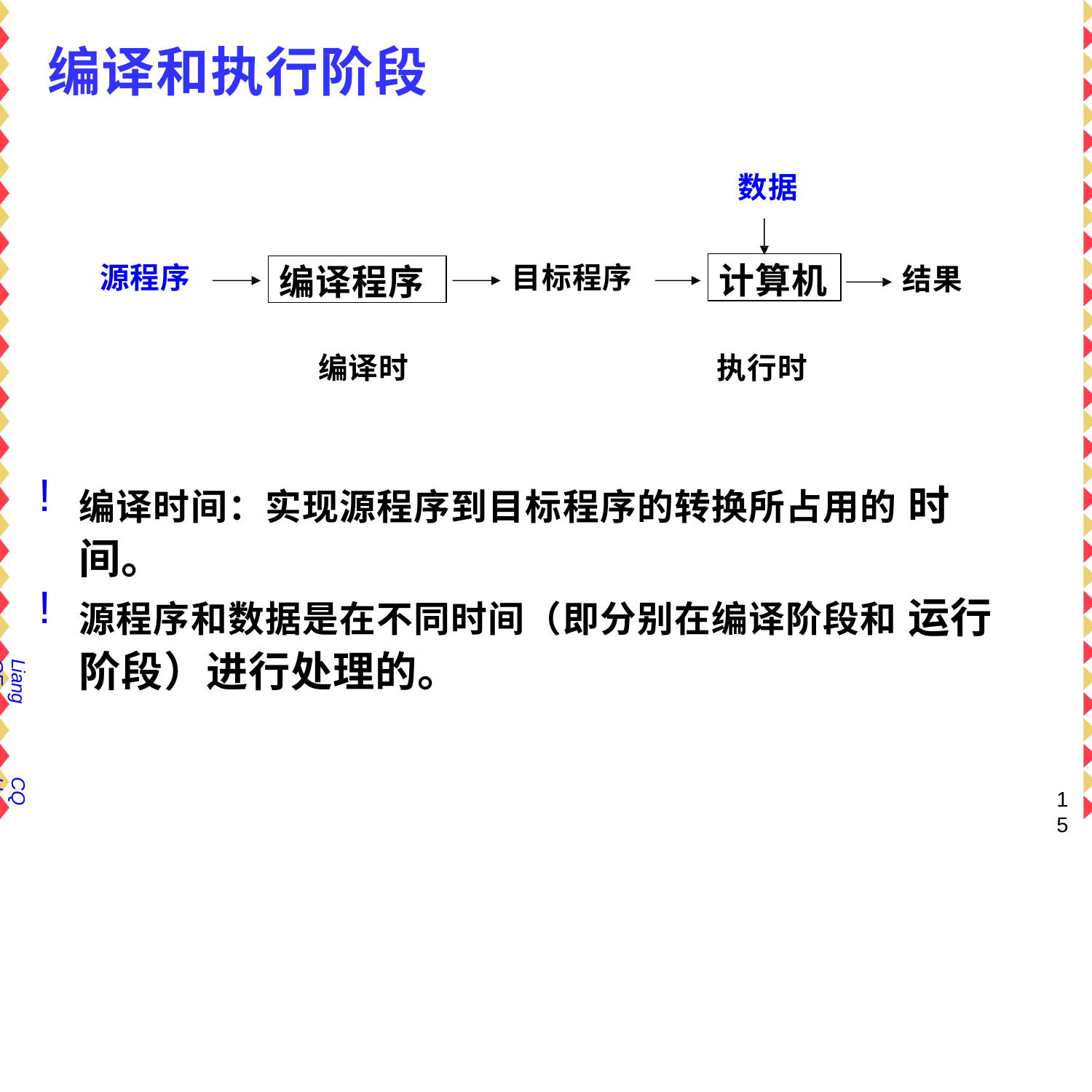

# 编译和执行阶段
数据

计算机
编译程序
源程序
目标程序
结果

编译时
执行时
编译时间：实现源程序到目标程序的转换所占用的 时间。
源程序和数据是在不同时间（即分别在编译阶段和 运行阶段）进行处理的。
Liang GE
CQU
15